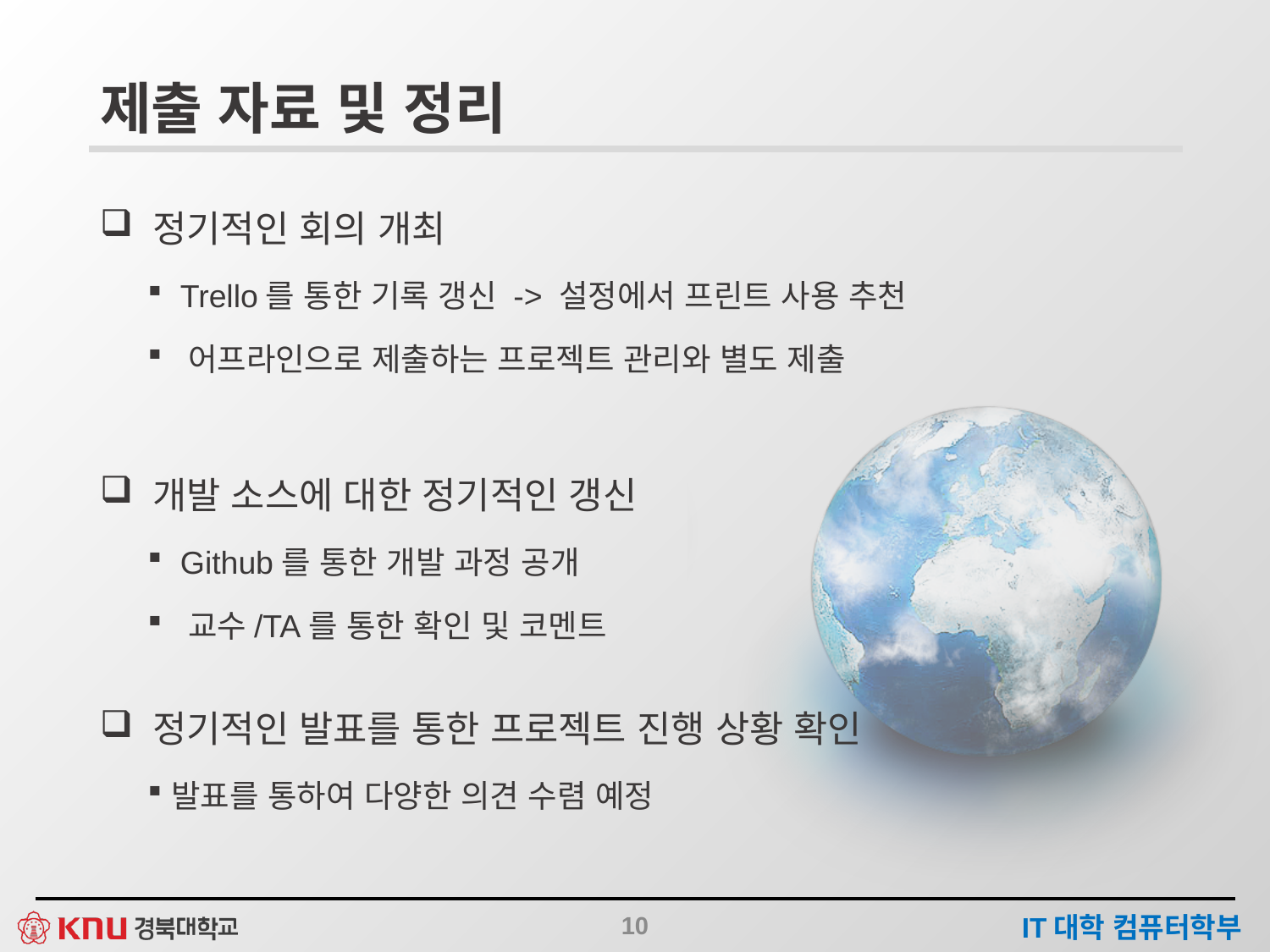

# 제출 자료 및 정리
 정기적인 회의 개최
 Trello를 통한 기록 갱신 -> 설정에서 프린트 사용 추천
 어프라인으로 제출하는 프로젝트 관리와 별도 제출

 개발 소스에 대한 정기적인 갱신
 Github를 통한 개발 과정 공개
 교수/TA를 통한 확인 및 코멘트

 정기적인 발표를 통한 프로젝트 진행 상황 확인
발표를 통하여 다양한 의견 수렴 예정
10